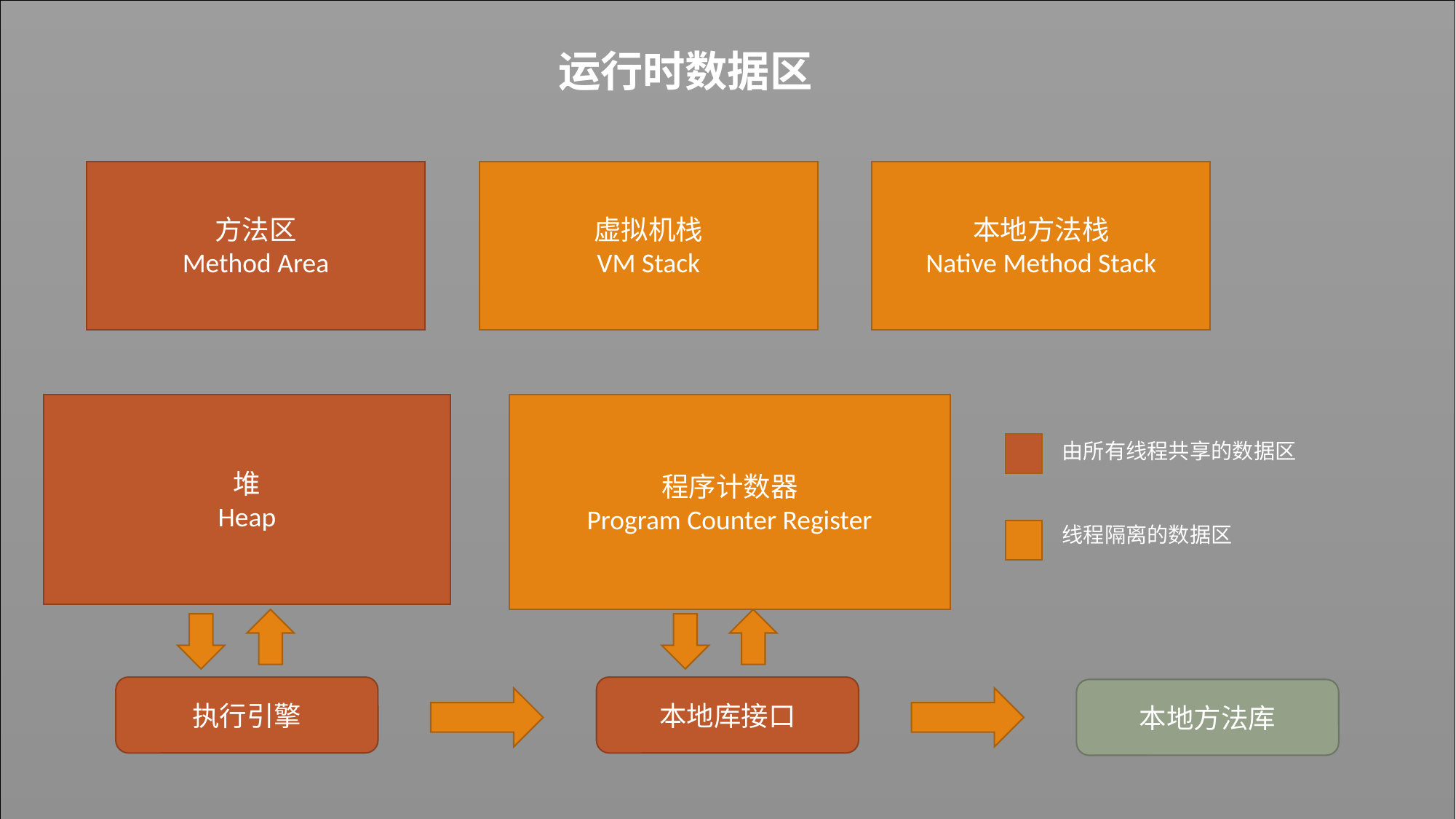

运行时数据区
虚拟机栈
VM Stack
本地方法栈
Native Method Stack
方法区
Method Area
堆
Heap
程序计数器
Program Counter Register
由所有线程共享的数据区

线程隔离的数据区

执行引擎
本地库接口
本地方法库